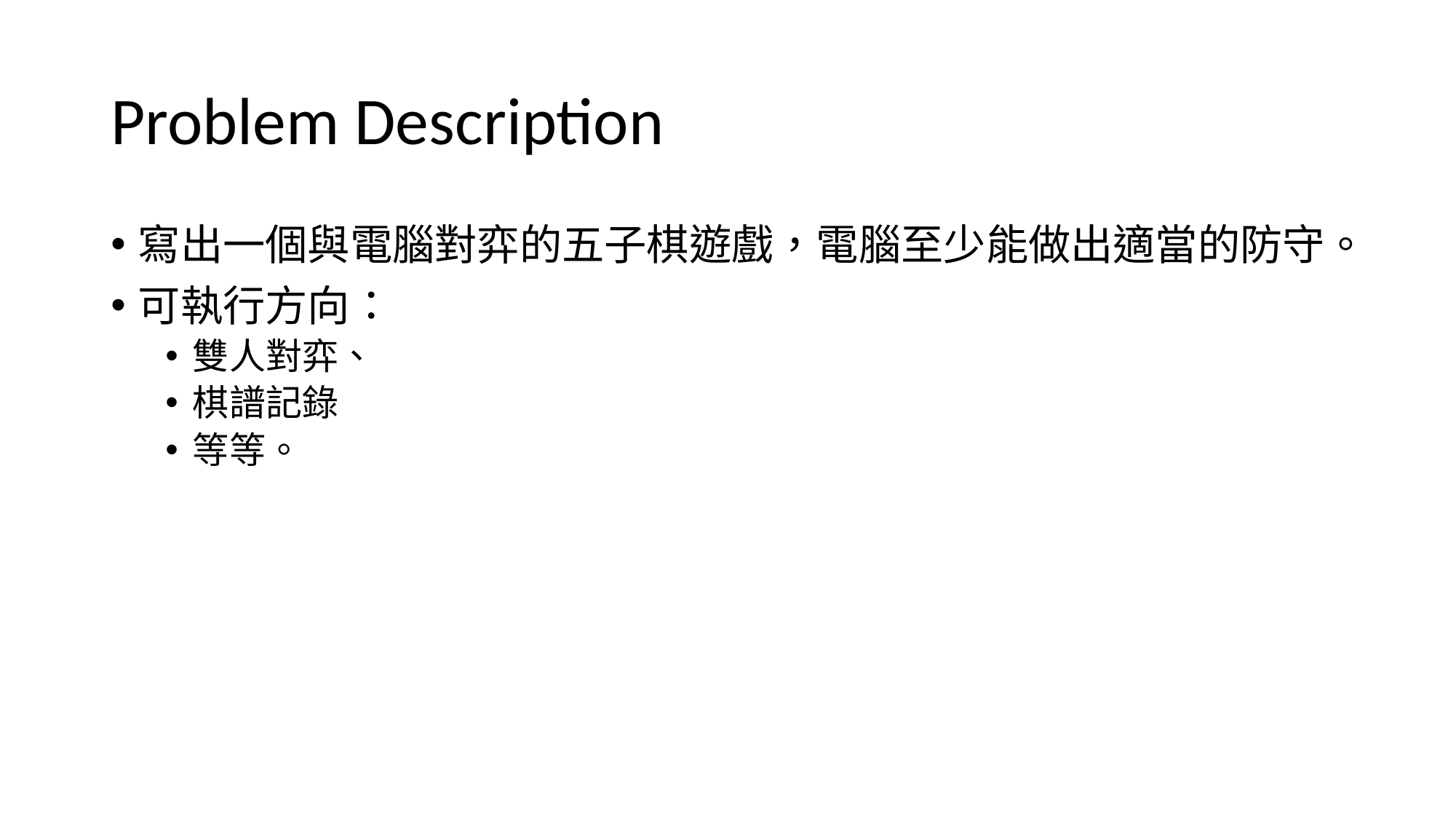

# Problem Description
寫出一個與電腦對弈的五子棋遊戲，電腦至少能做出適當的防守。
可執行方向：
雙人對弈、
棋譜記錄
等等。